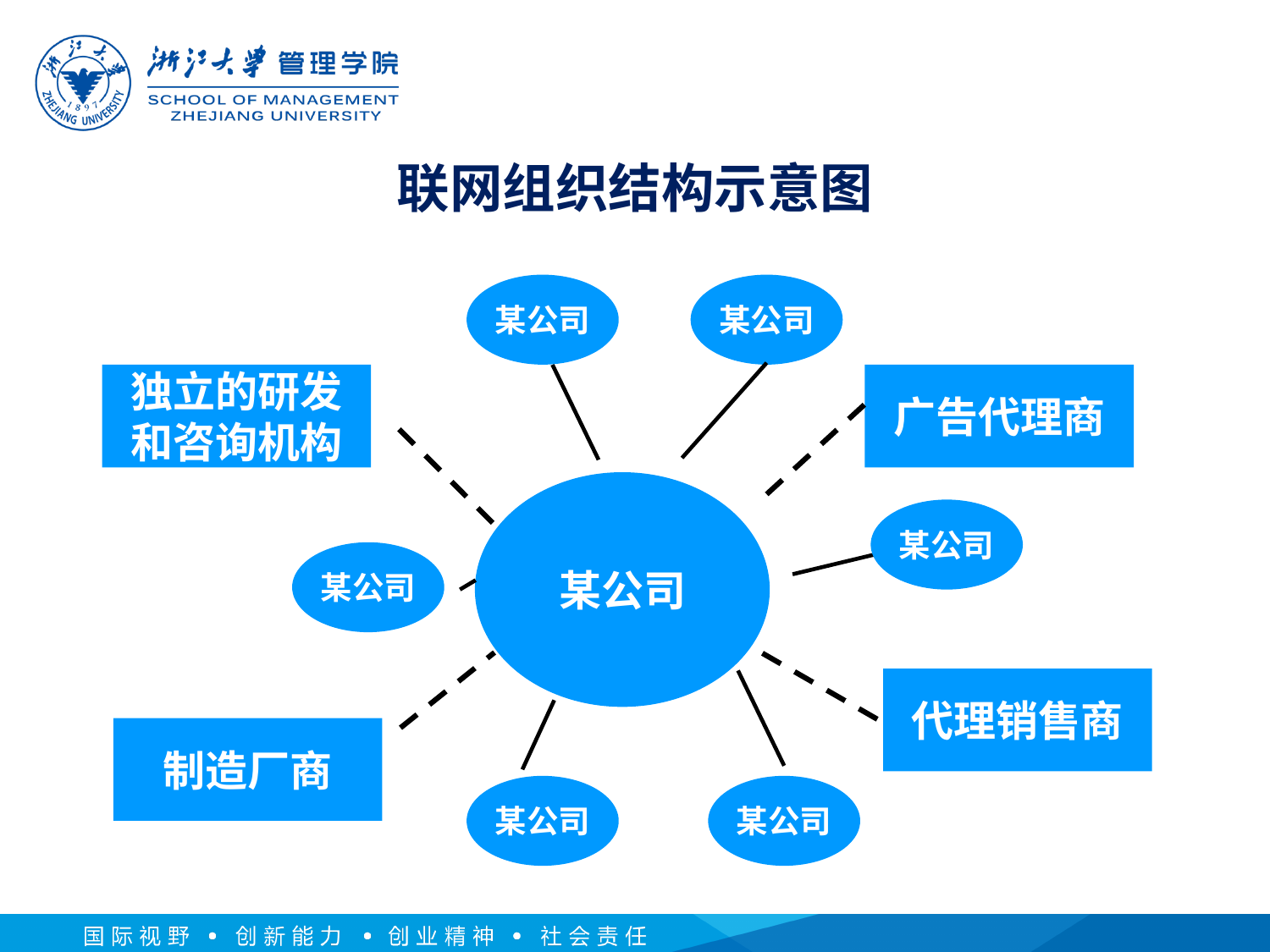

# 联网组织结构示意图
某公司
某公司
独立的研发
和咨询机构
广告代理商

某公司

代理销售商
制造厂商
某公司
某公司
某公司
某公司